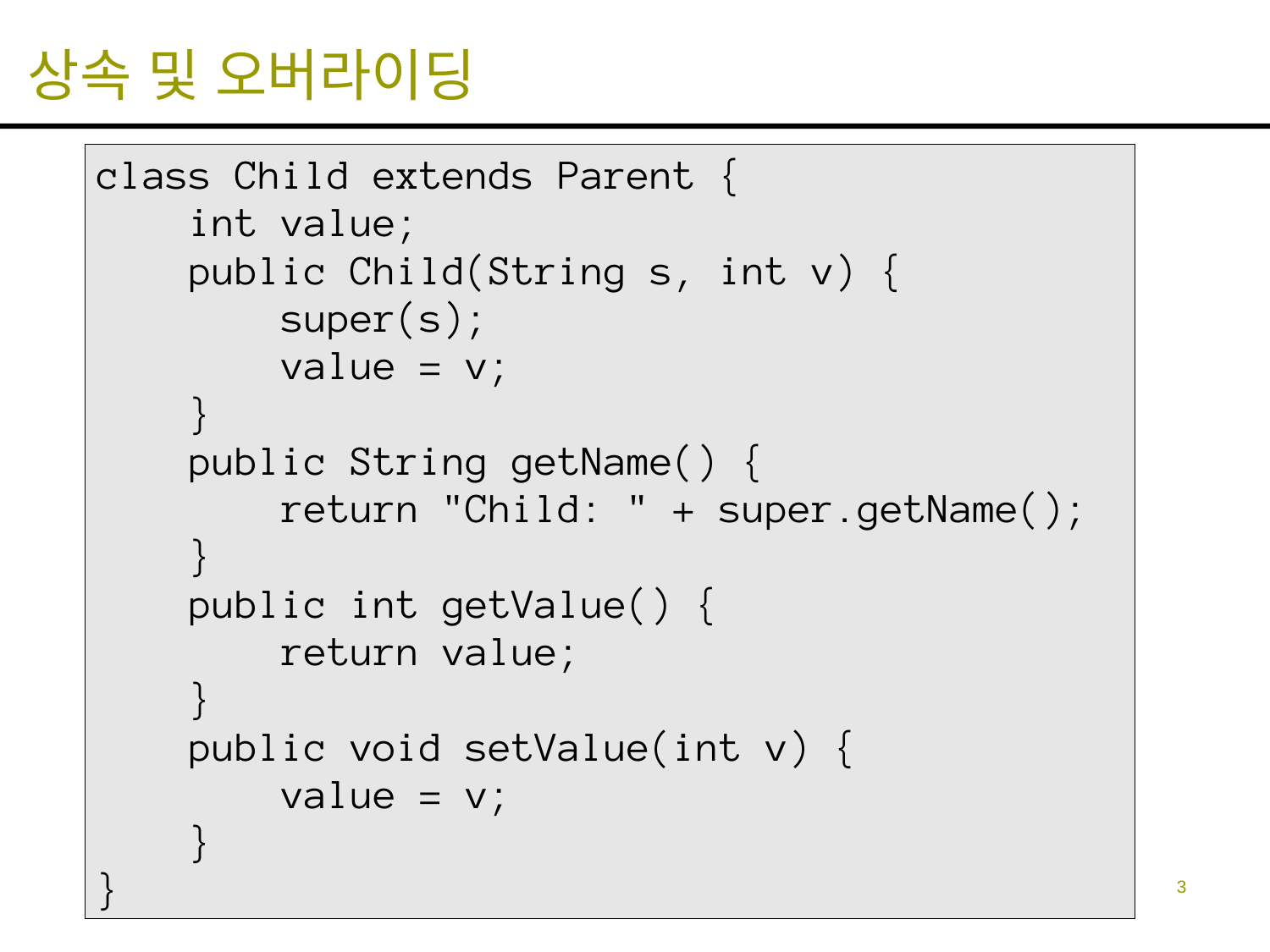

# 상속 및 오버라이딩

class Child extends Parent {
    int value;
    public Child(String s, int v) {
        super(s);
        value = v;
    }
    public String getName() {
        return "Child: " + super.getName();
    }
    public int getValue() {
        return value;
    }
    public void setValue(int v) {
        value = v;
    }
}
3